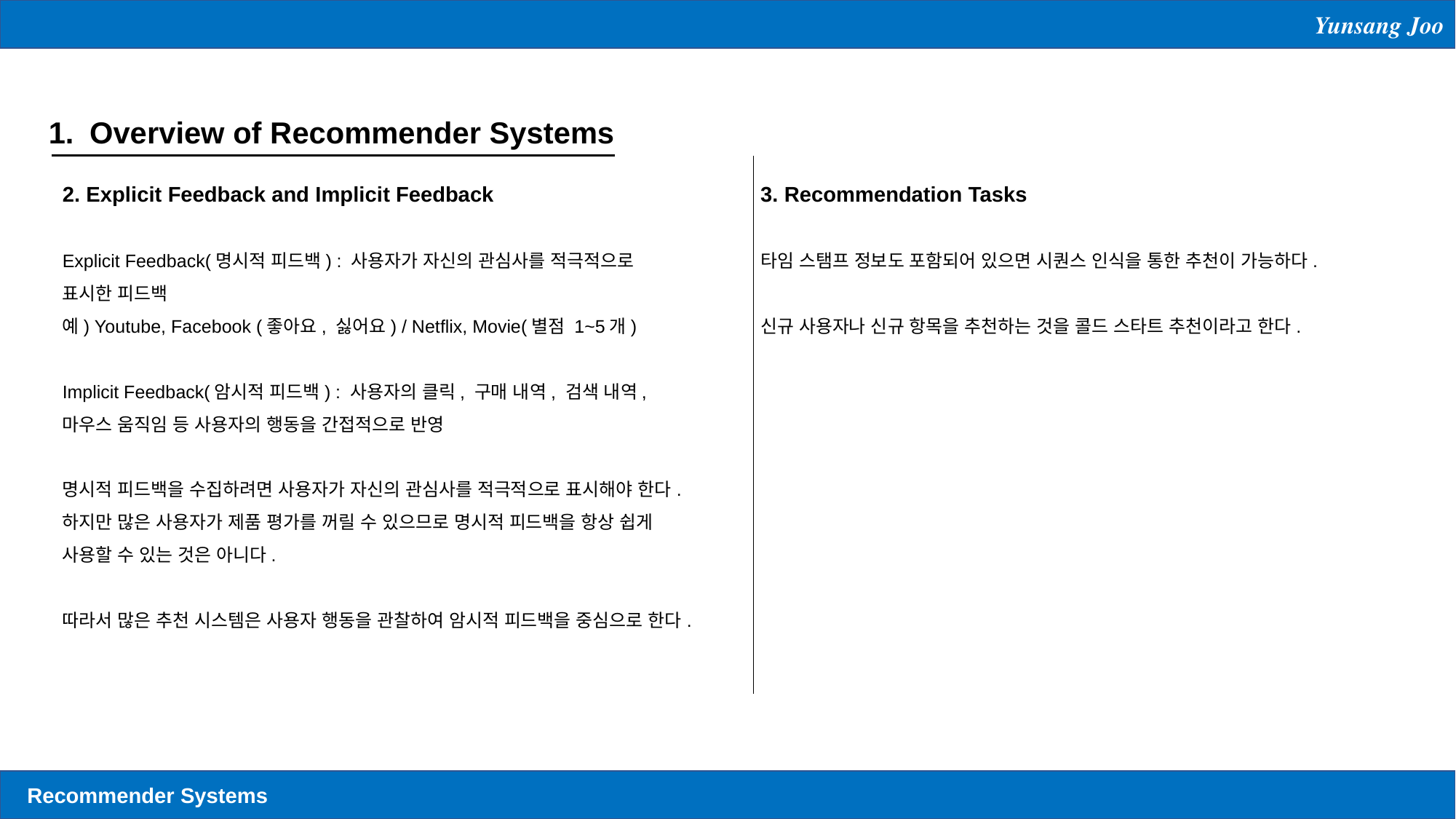

Yunsang Joo
Overview of Recommender Systems
3. Recommendation Tasks

타임 스탬프 정보도 포함되어 있으면 시퀀스 인식을 통한 추천이 가능하다.

신규 사용자나 신규 항목을 추천하는 것을 콜드 스타트 추천이라고 한다.
2. Explicit Feedback and Implicit Feedback

Explicit Feedback(명시적 피드백) : 사용자가 자신의 관심사를 적극적으로
표시한 피드백
예) Youtube, Facebook (좋아요, 싫어요) / Netflix, Movie(별점 1~5개)

Implicit Feedback(암시적 피드백) : 사용자의 클릭, 구매 내역, 검색 내역,
마우스 움직임 등 사용자의 행동을 간접적으로 반영

명시적 피드백을 수집하려면 사용자가 자신의 관심사를 적극적으로 표시해야 한다.
하지만 많은 사용자가 제품 평가를 꺼릴 수 있으므로 명시적 피드백을 항상 쉽게
사용할 수 있는 것은 아니다.

따라서 많은 추천 시스템은 사용자 행동을 관찰하여 암시적 피드백을 중심으로 한다.

Recommender Systems